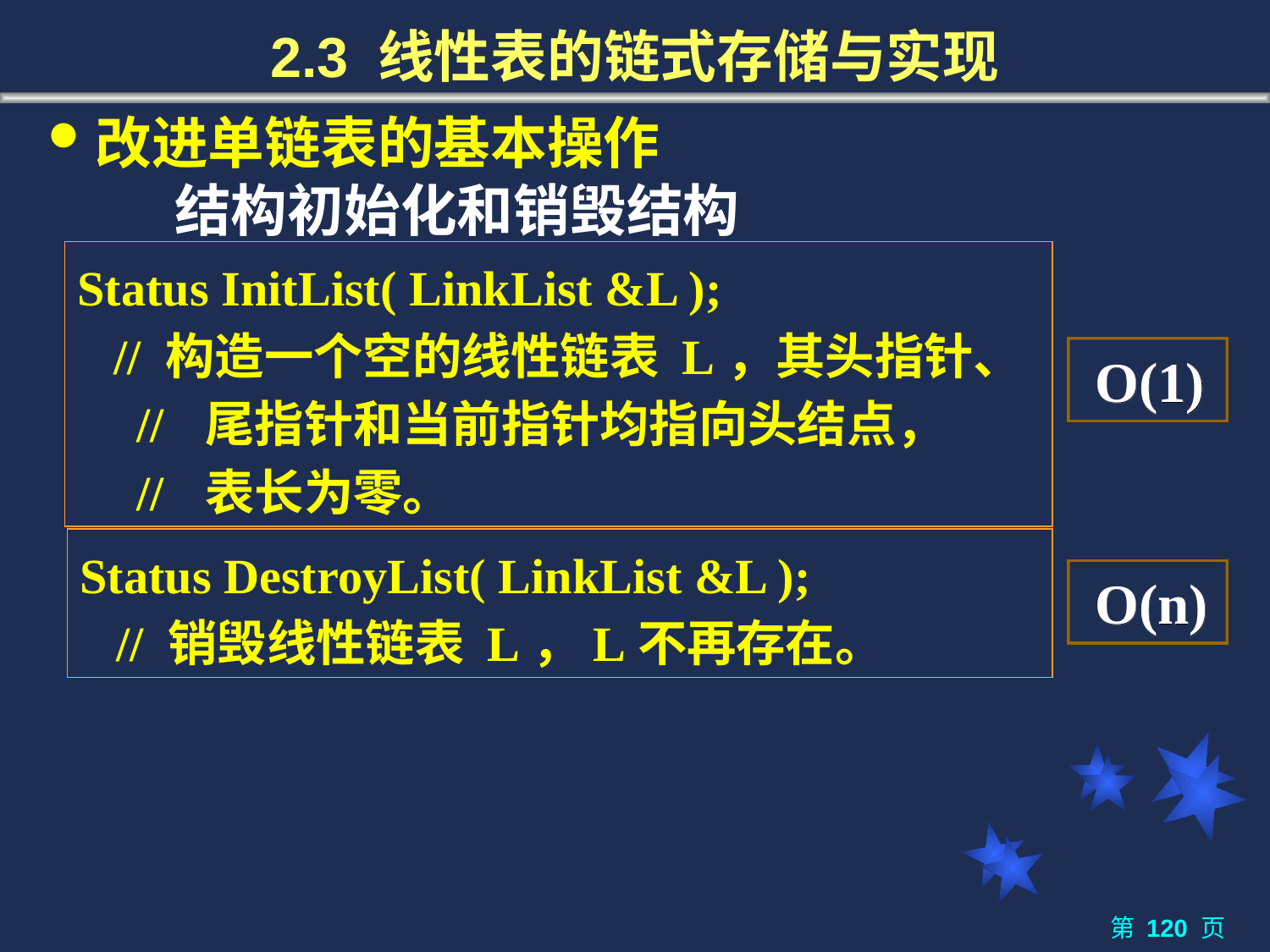

# 2.3 线性表的链式存储与实现
改进单链表的基本操作
	结构初始化和销毁结构
Status InitList( LinkList &L );
   // 构造一个空的线性链表 L，其头指针、
  // 尾指针和当前指针均指向头结点，
  // 表长为零。
 O(1)
Status DestroyList( LinkList &L );
   // 销毁线性链表 L，L不再存在。
 O(n)
第 120 页